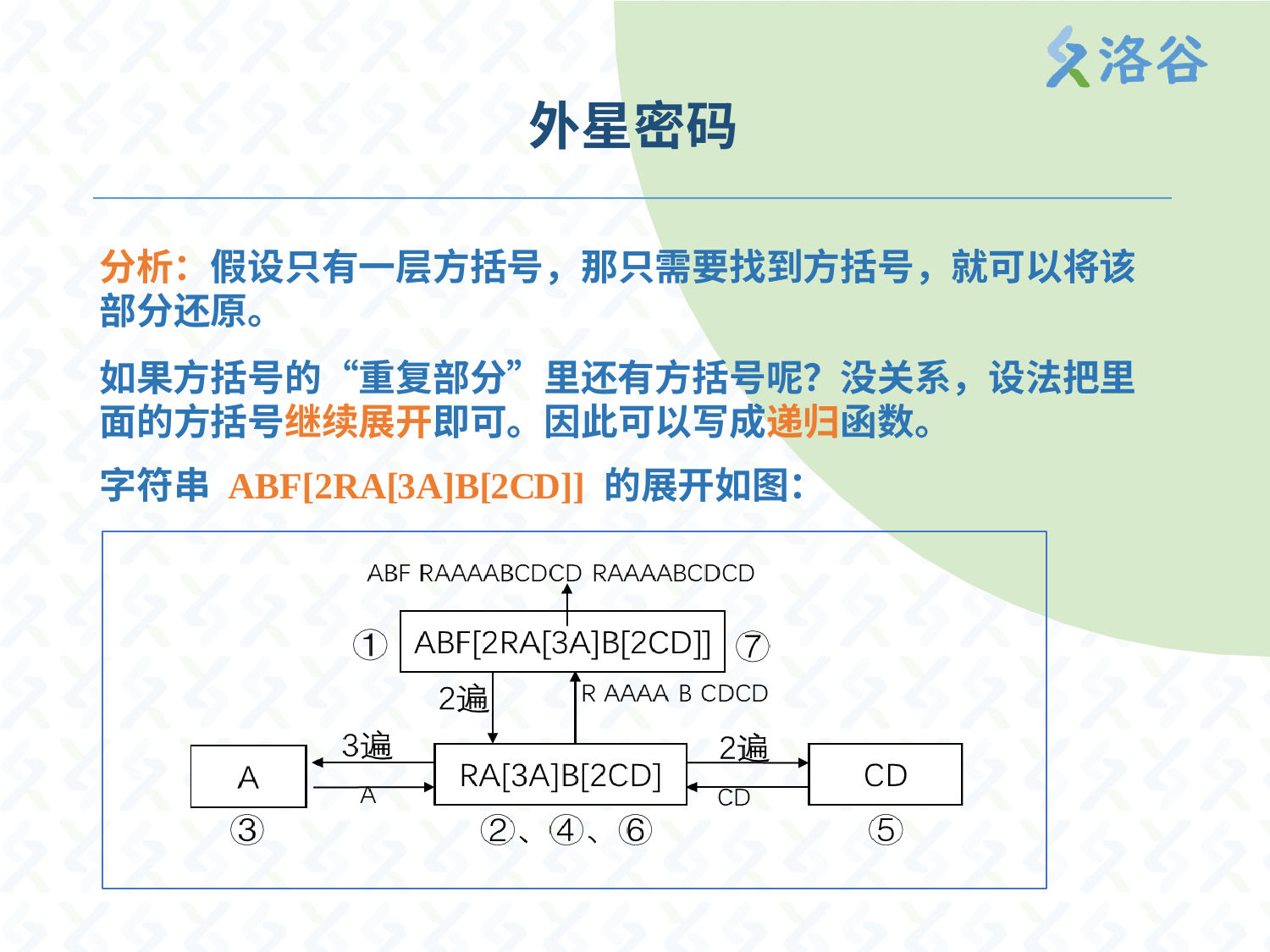

# 外星密码

分析：假设只有一层方括号，那只需要找到方括号，就可以将该部分还原。

如果方括号的“重复部分”里还有方括号呢？没关系，设法把里 面的方括号继续展开即可。因此可以写成递归函数。

字符串 ABF[2RA[3A]B[2CD]] 的展开如图：